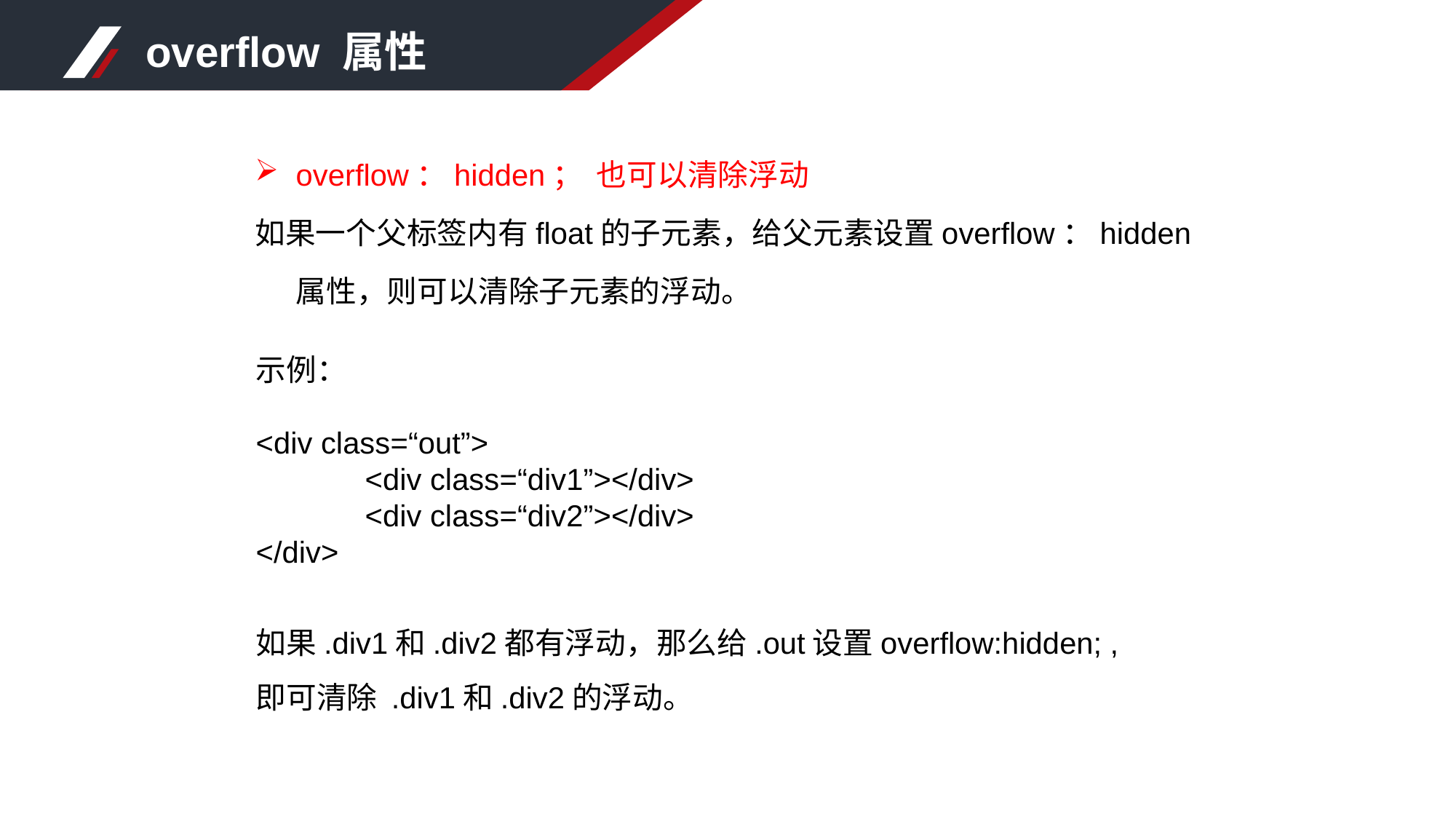

overflow 属性

overflow：hidden；  也可以清除浮动
如果一个父标签内有float的子元素，给父元素设置overflow：hidden属性，则可以清除子元素的浮动。
示例：

<div class=“out”>
	<div class=“div1”></div>
	<div class=“div2”></div>
</div>

如果.div1和.div2都有浮动，那么给.out设置overflow:hidden; ,
即可清除 .div1和.div2的浮动。
延迟付